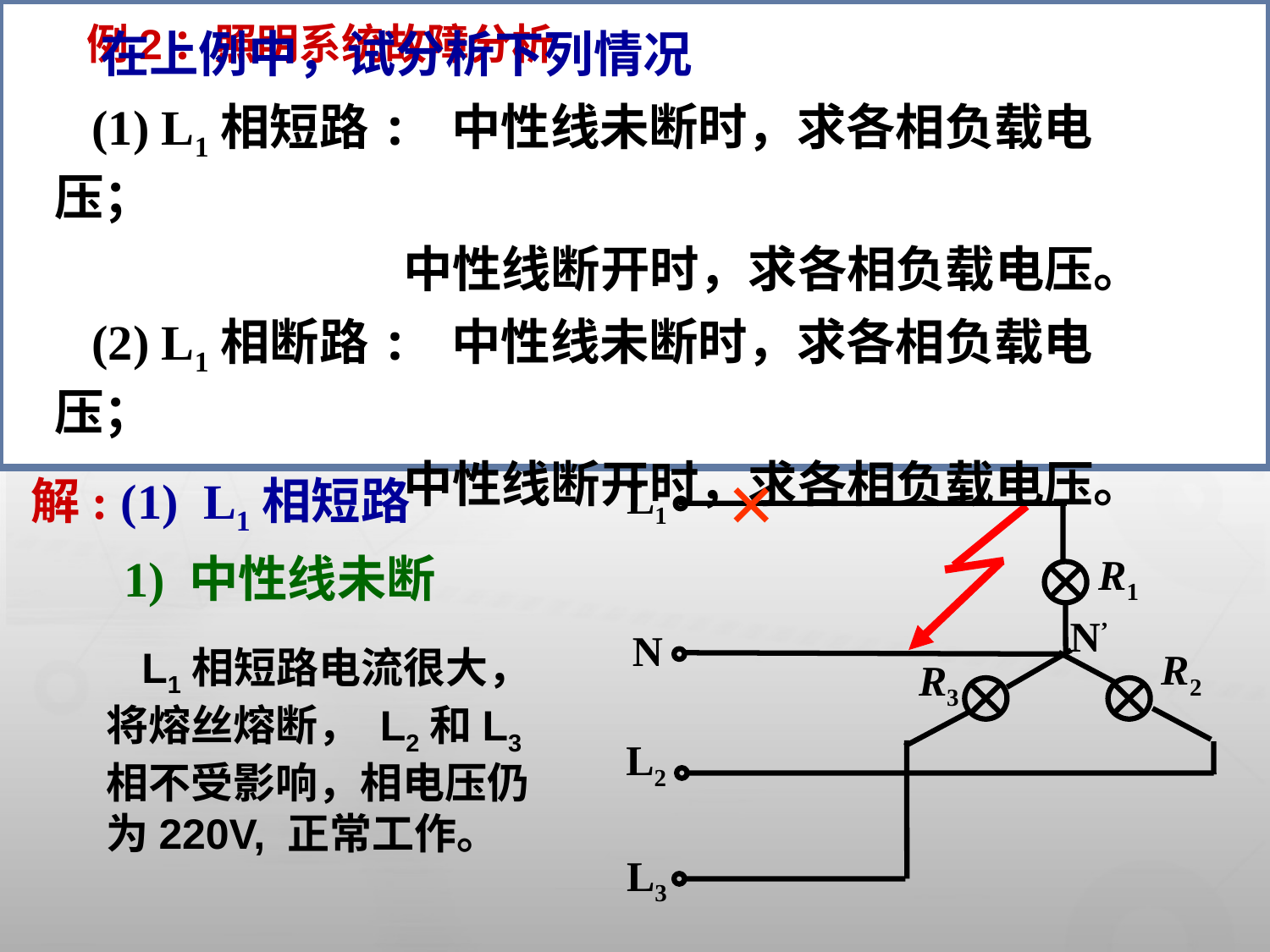

例2：照明系统故障分析
   在上例中，试分析下列情况
   (1) L1相短路: 中性线未断时，求各相负载电压；
                              中性线断开时，求各相负载电压。
   (2) L1相断路: 中性线未断时，求各相负载电压；
                              中性线断开时，求各相负载电压。
×
L1

R1

N’

N

R2

R3

L2

L3

解: (1)  L1相短路

1) 中性线未断
   L1相短路电流很大，将熔丝熔断， L2和L3相不受影响，相电压仍为220V, 正常工作。